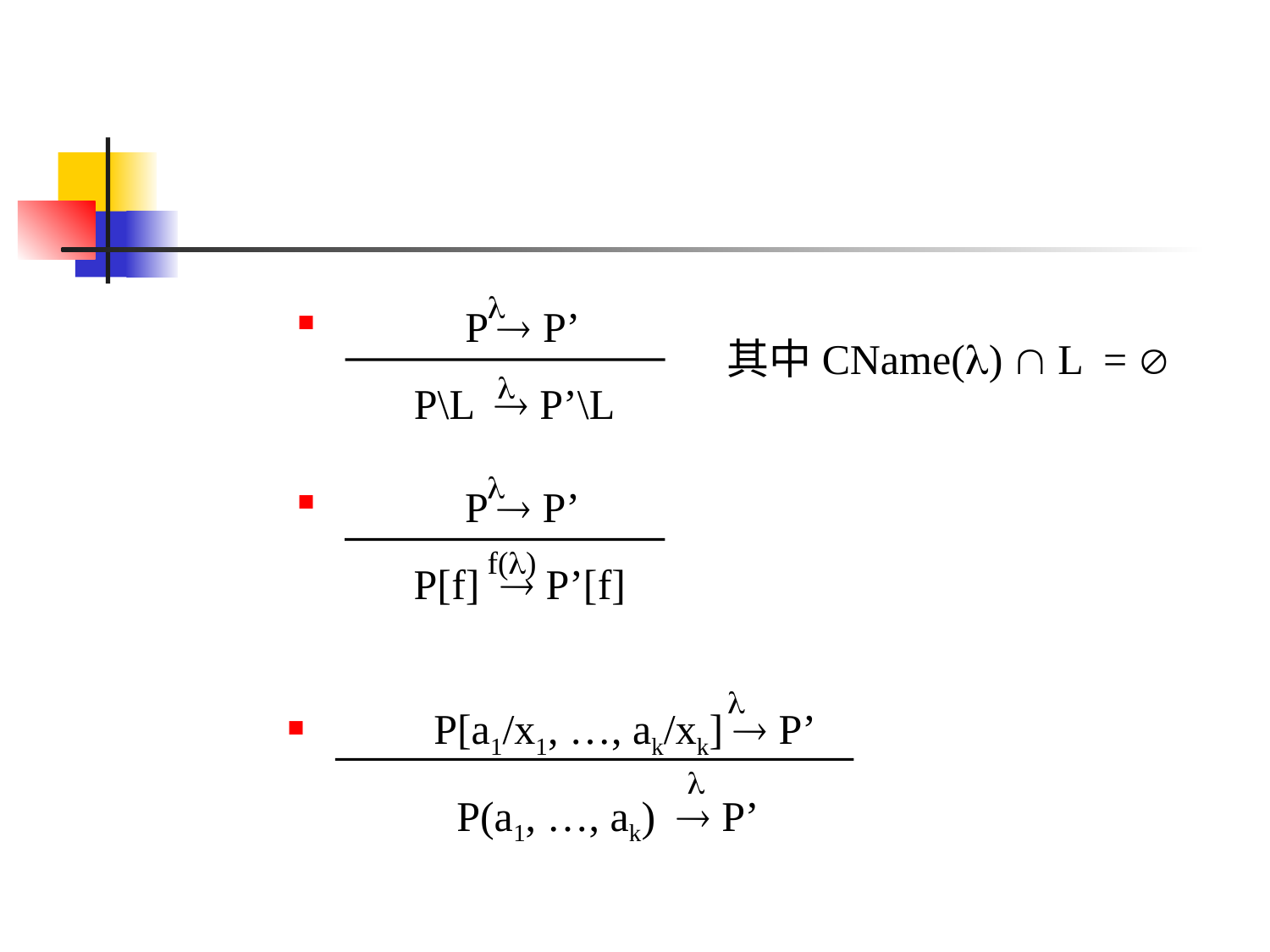

#
             P → P’
           P\L  → P’\L
λ

λ
 其中CName(λ) ∩ L  = ∅
             P → P’
           P[f]  → P’[f]
λ
f(λ)

           P[a1/x1, …, ak/xk] → P’
                P(a1, …, ak)  → P’
λ
λ